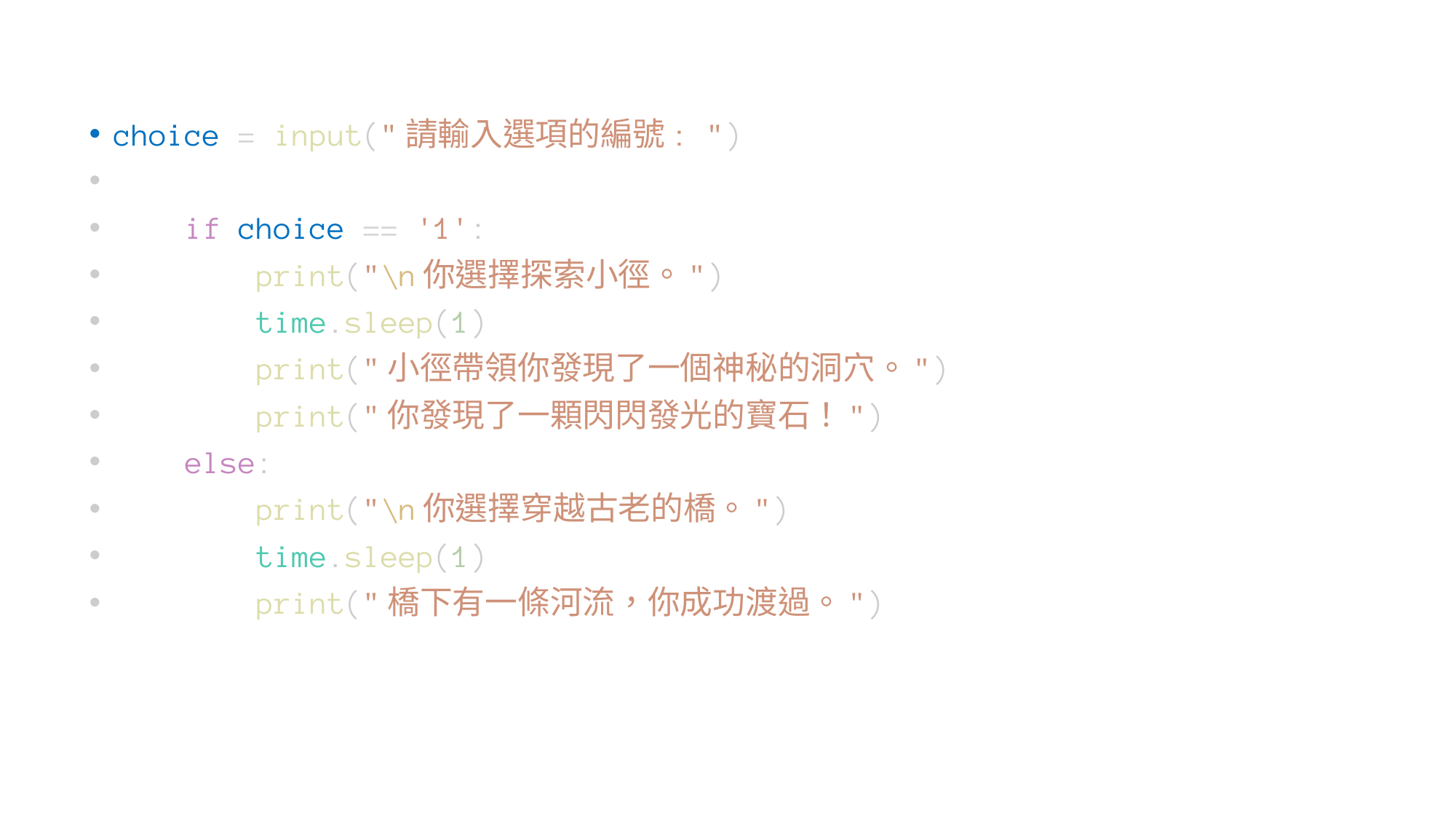

choice = input("請輸入選項的編號: ")

    if choice == '1':
        print("\n你選擇探索小徑。")
        time.sleep(1)
        print("小徑帶領你發現了一個神秘的洞穴。")
        print("你發現了一顆閃閃發光的寶石！")
    else:
        print("\n你選擇穿越古老的橋。")
        time.sleep(1)
        print("橋下有一條河流，你成功渡過。")